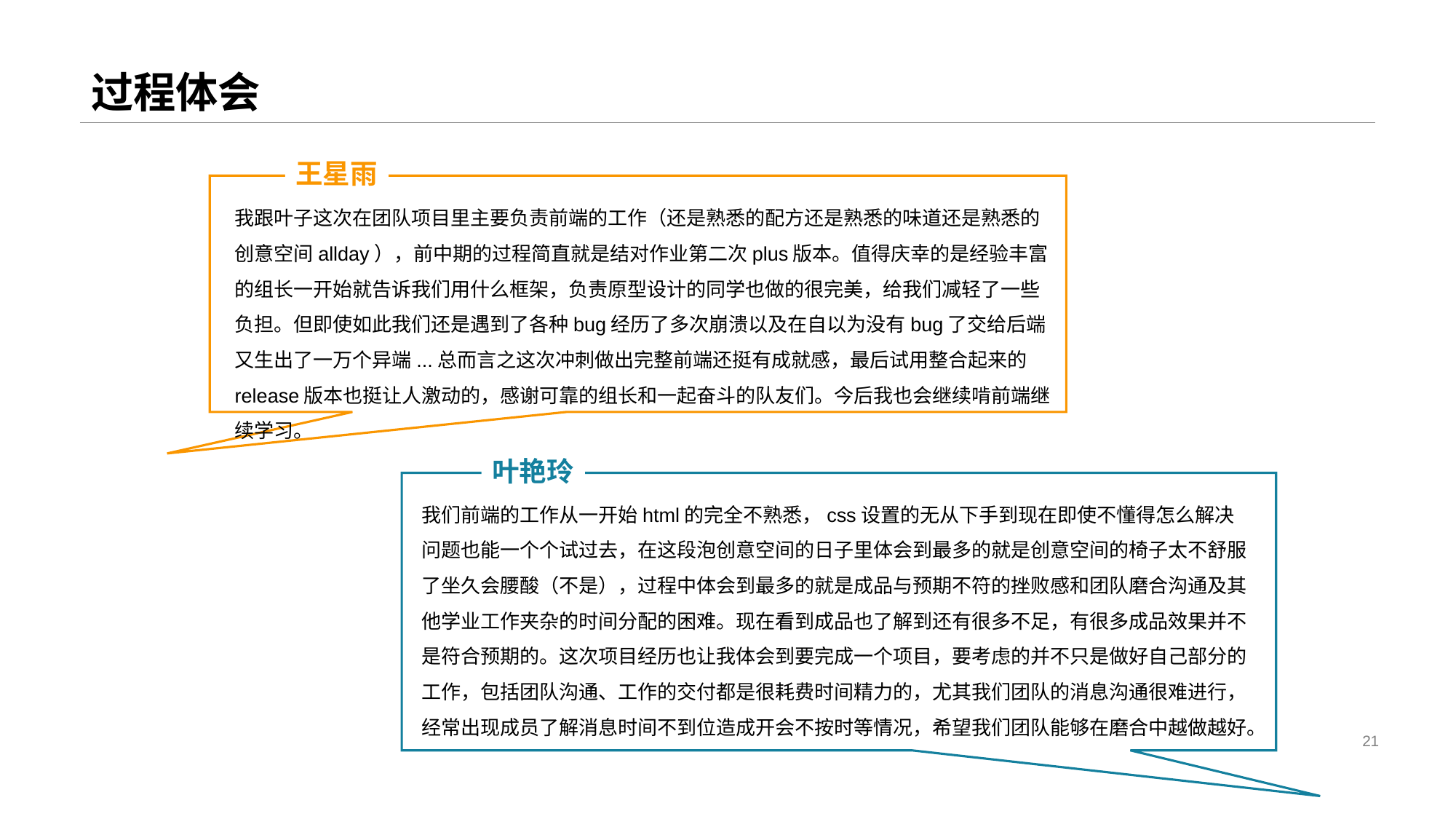

# 过程体会
王星雨

我跟叶子这次在团队项目里主要负责前端的工作（还是熟悉的配方还是熟悉的味道还是熟悉的创意空间allday），前中期的过程简直就是结对作业第二次plus版本。值得庆幸的是经验丰富的组长一开始就告诉我们用什么框架，负责原型设计的同学也做的很完美，给我们减轻了一些负担。但即使如此我们还是遇到了各种bug经历了多次崩溃以及在自以为没有bug了交给后端又生出了一万个异端...总而言之这次冲刺做出完整前端还挺有成就感，最后试用整合起来的release版本也挺让人激动的，感谢可靠的组长和一起奋斗的队友们。今后我也会继续啃前端继续学习。
叶艳玲

我们前端的工作从一开始html的完全不熟悉，css设置的无从下手到现在即使不懂得怎么解决问题也能一个个试过去，在这段泡创意空间的日子里体会到最多的就是创意空间的椅子太不舒服了坐久会腰酸（不是），过程中体会到最多的就是成品与预期不符的挫败感和团队磨合沟通及其他学业工作夹杂的时间分配的困难。现在看到成品也了解到还有很多不足，有很多成品效果并不是符合预期的。这次项目经历也让我体会到要完成一个项目，要考虑的并不只是做好自己部分的工作，包括团队沟通、工作的交付都是很耗费时间精力的，尤其我们团队的消息沟通很难进行，经常出现成员了解消息时间不到位造成开会不按时等情况，希望我们团队能够在磨合中越做越好。
21